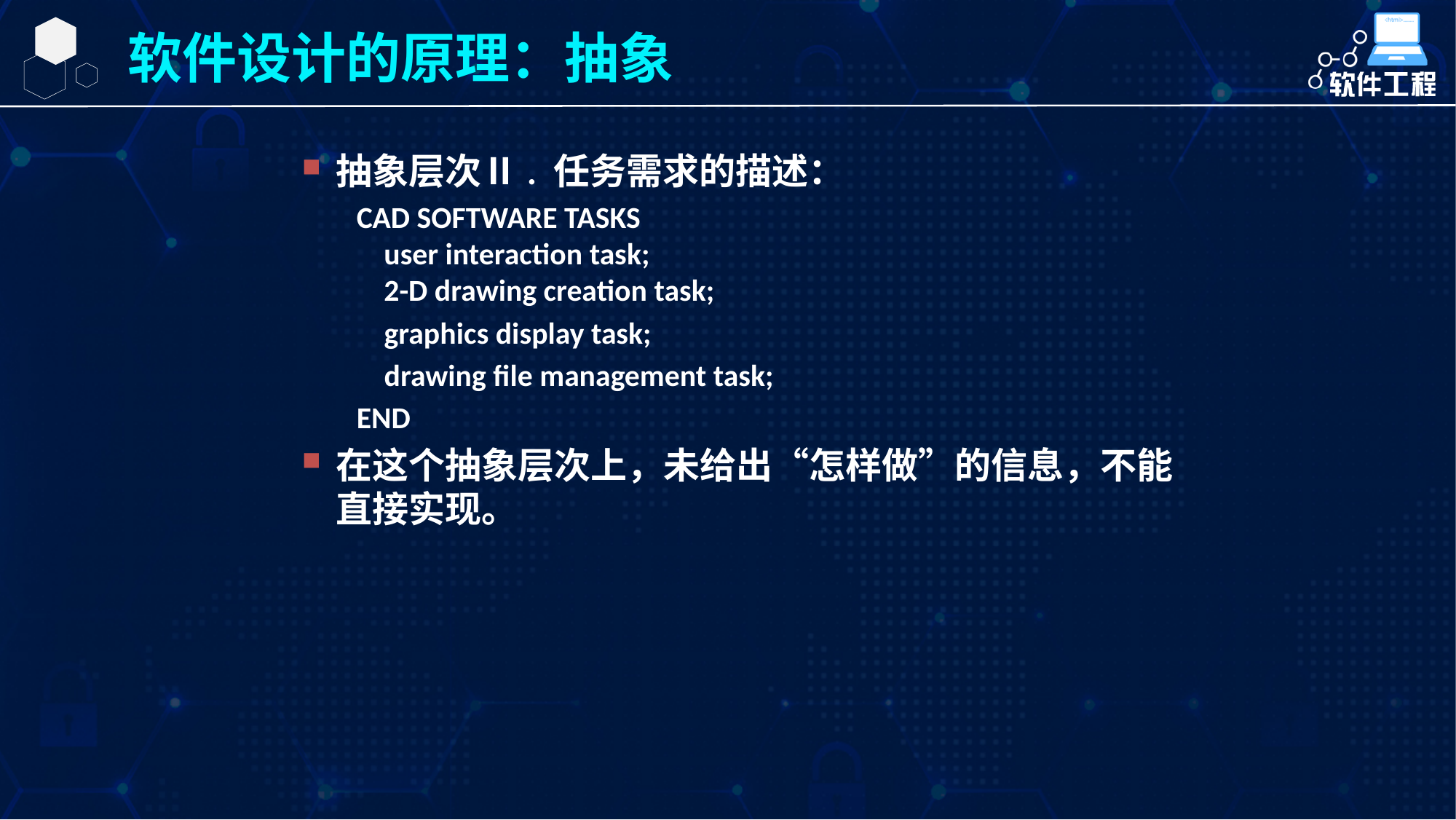

软件设计的原理：抽象
抽象层次Ⅱ. 任务需求的描述：
CAD SOFTWARE TASKS
user interaction task;
2-D drawing creation task;
    graphics display task;
    drawing file management task;
END
在这个抽象层次上，未给出“怎样做”的信息，不能直接实现。